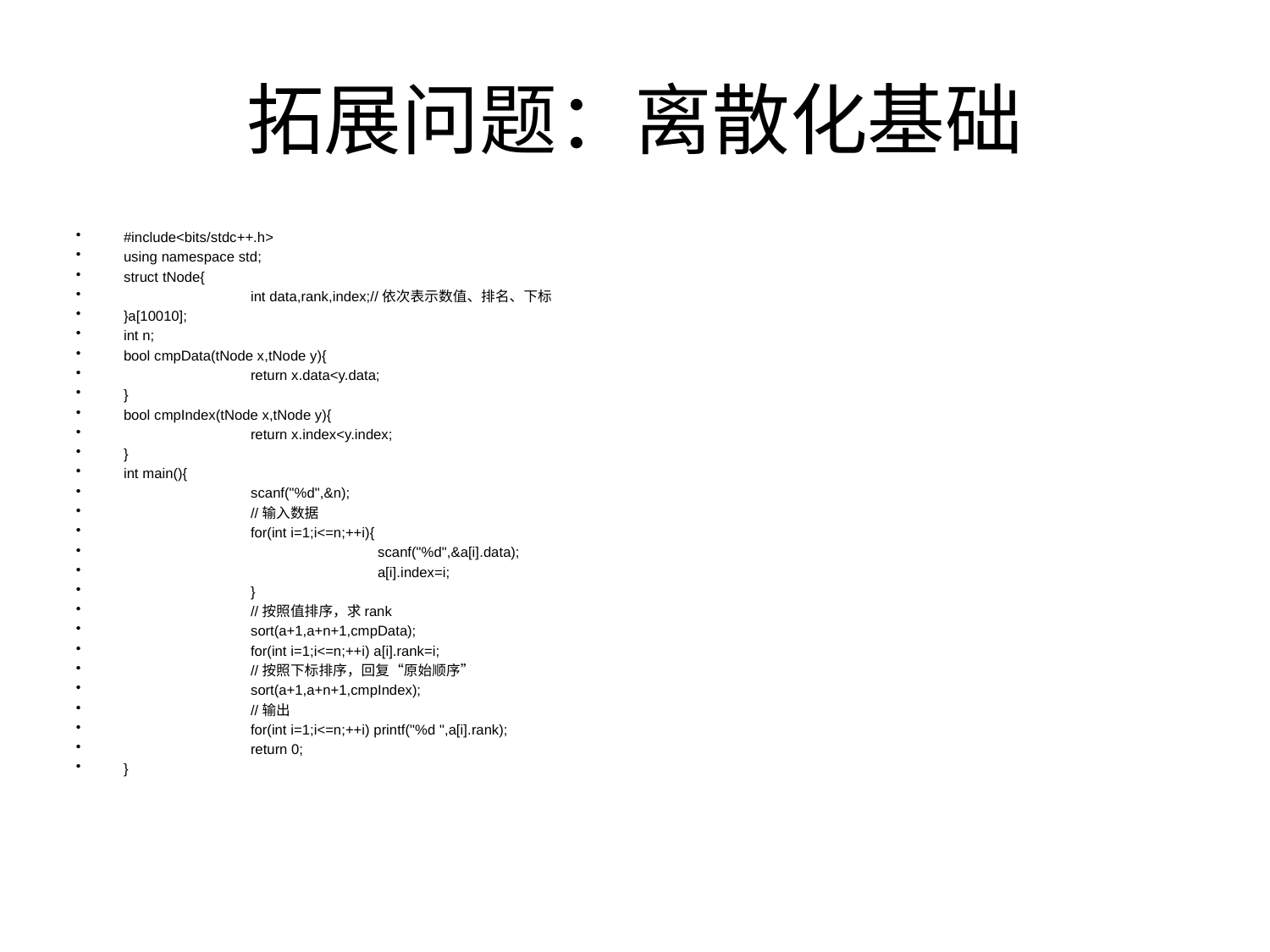

# 拓展问题：离散化基础
#include<bits/stdc++.h>
using namespace std;
struct tNode{
	int data,rank,index;//依次表示数值、排名、下标
}a[10010];
int n;
bool cmpData(tNode x,tNode y){
	return x.data<y.data;
}
bool cmpIndex(tNode x,tNode y){
	return x.index<y.index;
}
int main(){
	scanf("%d",&n);
	//输入数据
	for(int i=1;i<=n;++i){
		scanf("%d",&a[i].data);
		a[i].index=i;
	}
	//按照值排序，求rank
	sort(a+1,a+n+1,cmpData);
	for(int i=1;i<=n;++i) a[i].rank=i;
	//按照下标排序，回复“原始顺序”
	sort(a+1,a+n+1,cmpIndex);
	//输出
	for(int i=1;i<=n;++i) printf("%d ",a[i].rank);
	return 0;
}